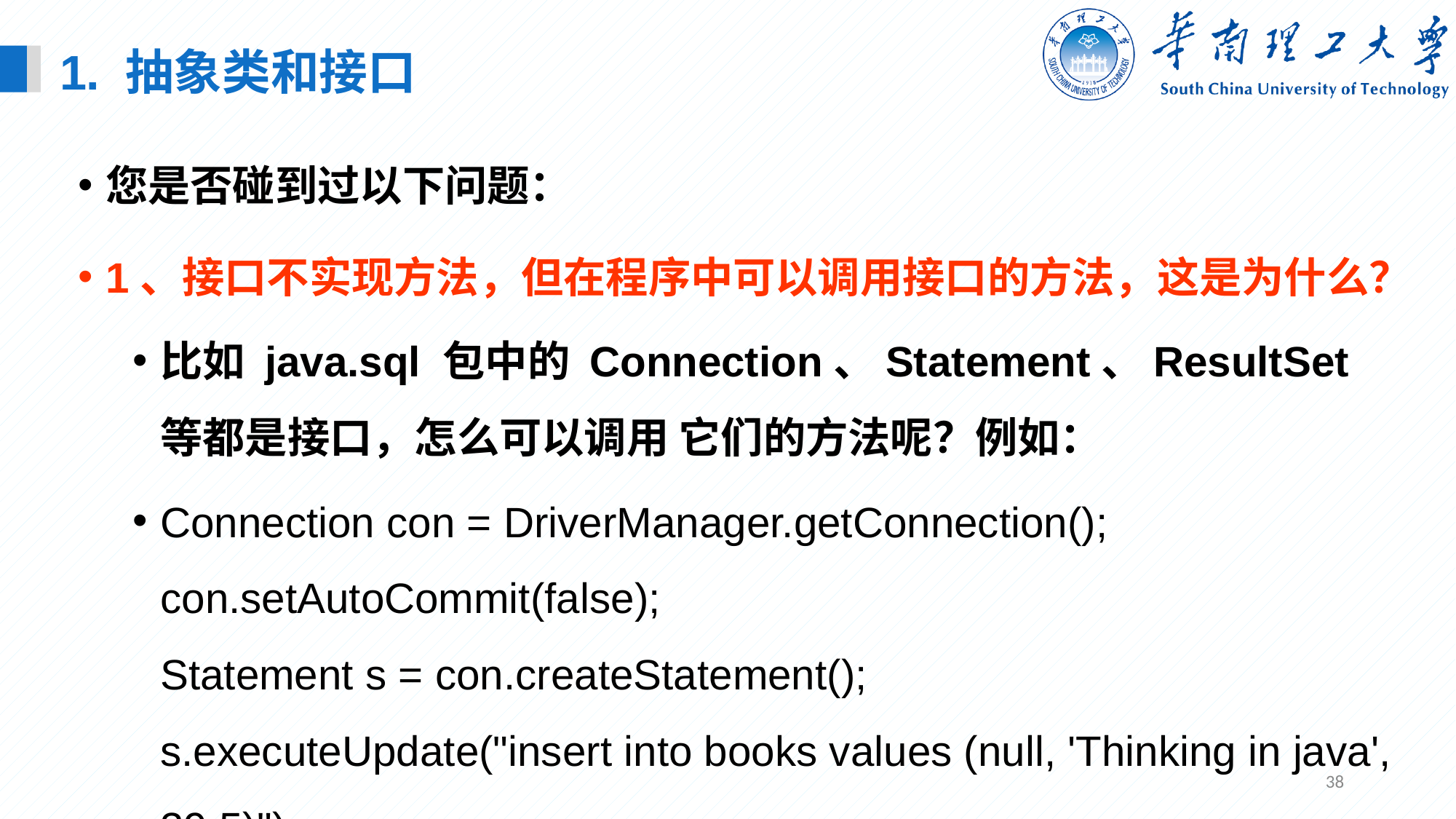

1. 抽象类和接口
您是否碰到过以下问题：
1、接口不实现方法，但在程序中可以调用接口的方法，这是为什么？
比如 java.sql 包中的 Connection、Statement、ResultSet 等都是接口，怎么可以调用 它们的方法呢？例如：
Connection con = DriverManager.getConnection();
con.setAutoCommit(false);
Statement s = con.createStatement();
s.executeUpdate("insert into books values (null, 'Thinking in java', 39.5)");
38